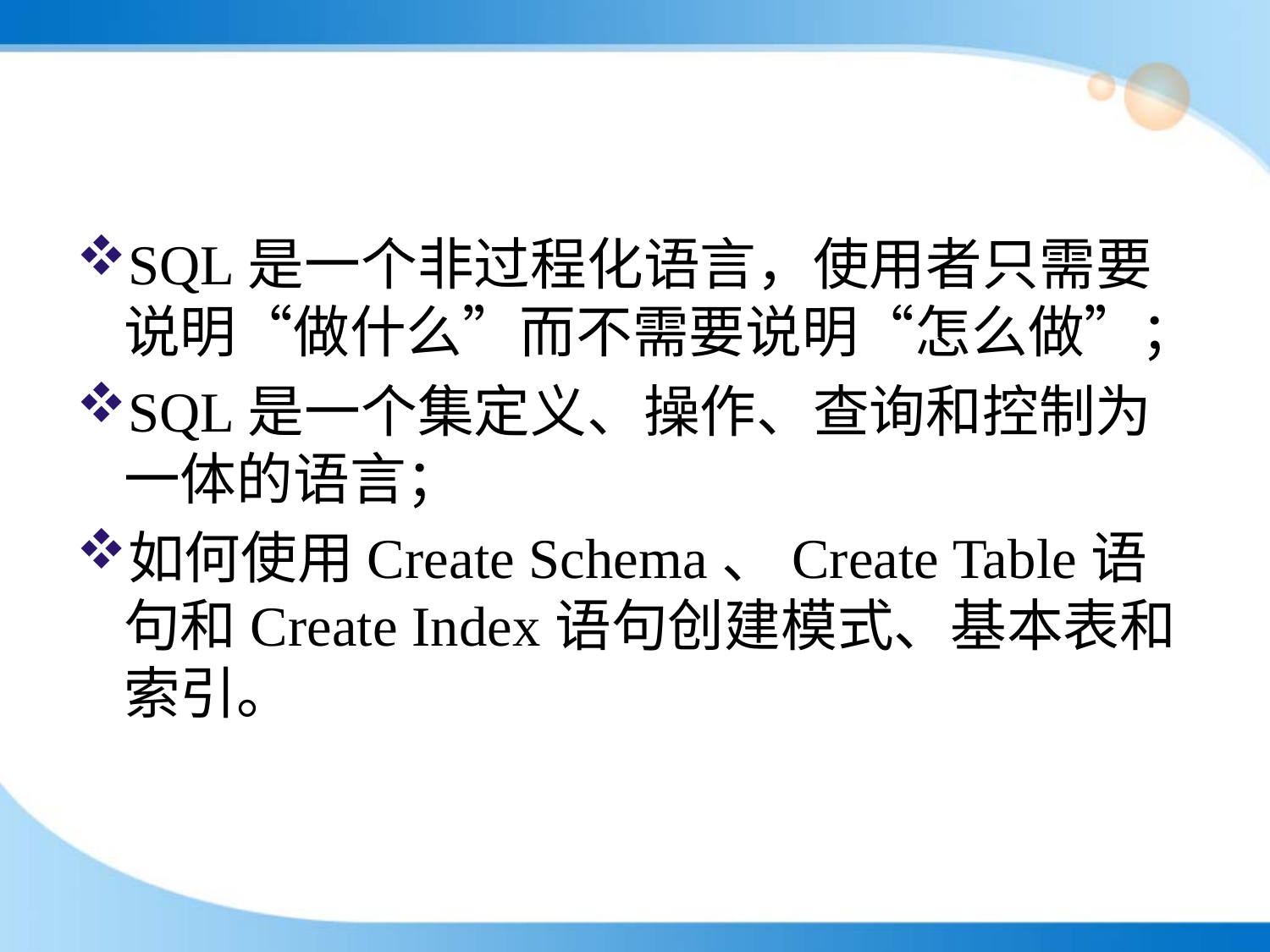

#
SQL是一个非过程化语言，使用者只需要说明“做什么”而不需要说明“怎么做”；
SQL是一个集定义、操作、查询和控制为一体的语言；
如何使用Create Schema、Create Table语句和Create Index语句创建模式、基本表和索引。